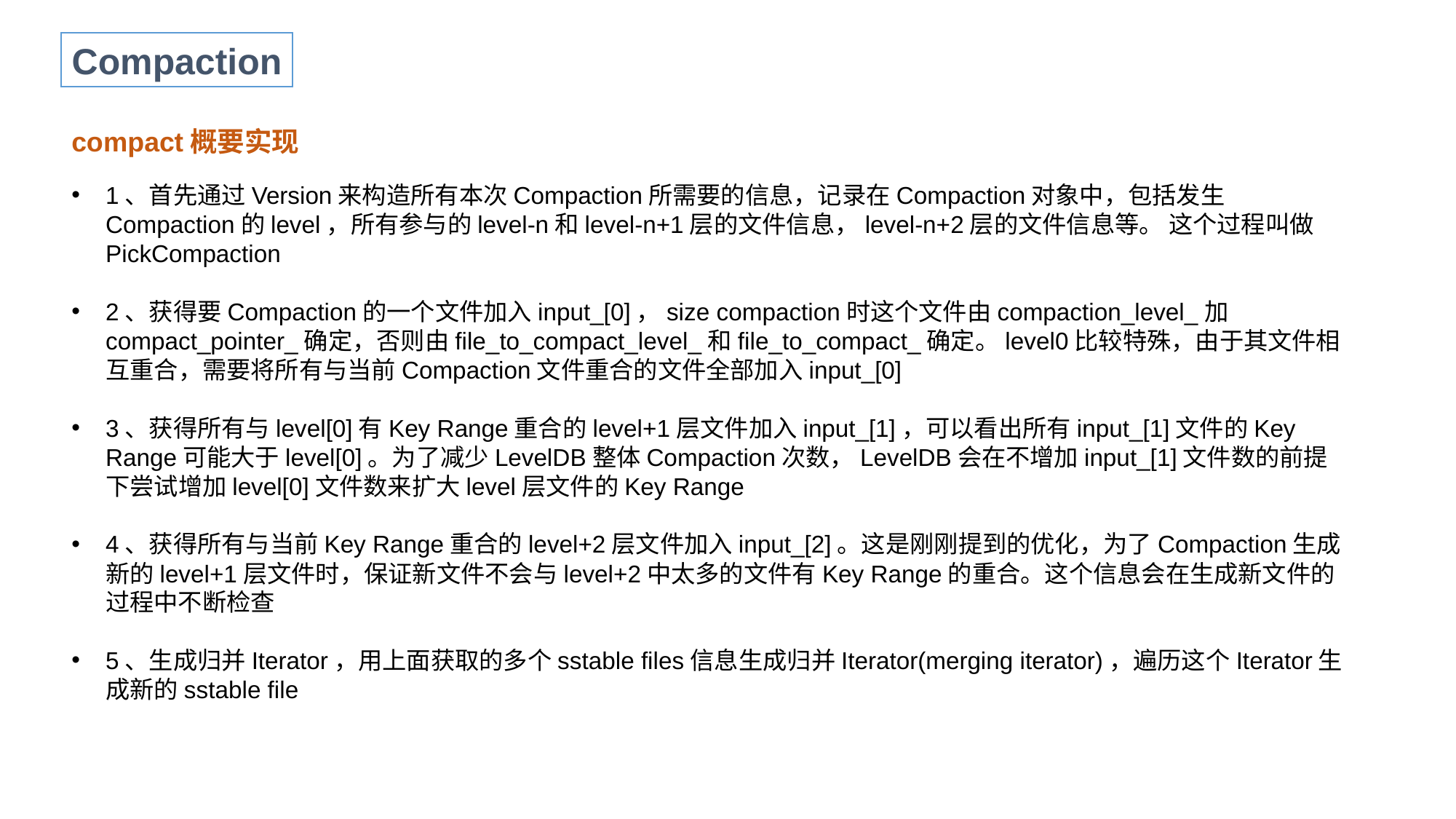

Compaction
compact概要实现
1、首先通过Version来构造所有本次Compaction所需要的信息，记录在Compaction对象中，包括发生Compaction的level，所有参与的level-n和level-n+1层的文件信息，level-n+2层的文件信息等。 这个过程叫做PickCompaction

2、获得要Compaction的一个文件加入input_[0]，size compaction时这个文件由compaction_level_加compact_pointer_确定，否则由file_to_compact_level_和file_to_compact_确定。level0比较特殊，由于其文件相互重合，需要将所有与当前Compaction文件重合的文件全部加入input_[0]

3、获得所有与level[0]有Key Range重合的level+1层文件加入input_[1]，可以看出所有input_[1]文件的Key Range可能大于level[0]。为了减少LevelDB整体Compaction次数，LevelDB会在不增加input_[1]文件数的前提下尝试增加level[0]文件数来扩大level层文件的Key Range

4、获得所有与当前Key Range重合的level+2层文件加入input_[2]。这是刚刚提到的优化，为了Compaction生成新的level+1层文件时，保证新文件不会与level+2中太多的文件有Key Range的重合。这个信息会在生成新文件的过程中不断检查

5、生成归并Iterator，用上面获取的多个sstable files信息生成归并Iterator(merging iterator)，遍历这个Iterator生成新的sstable file